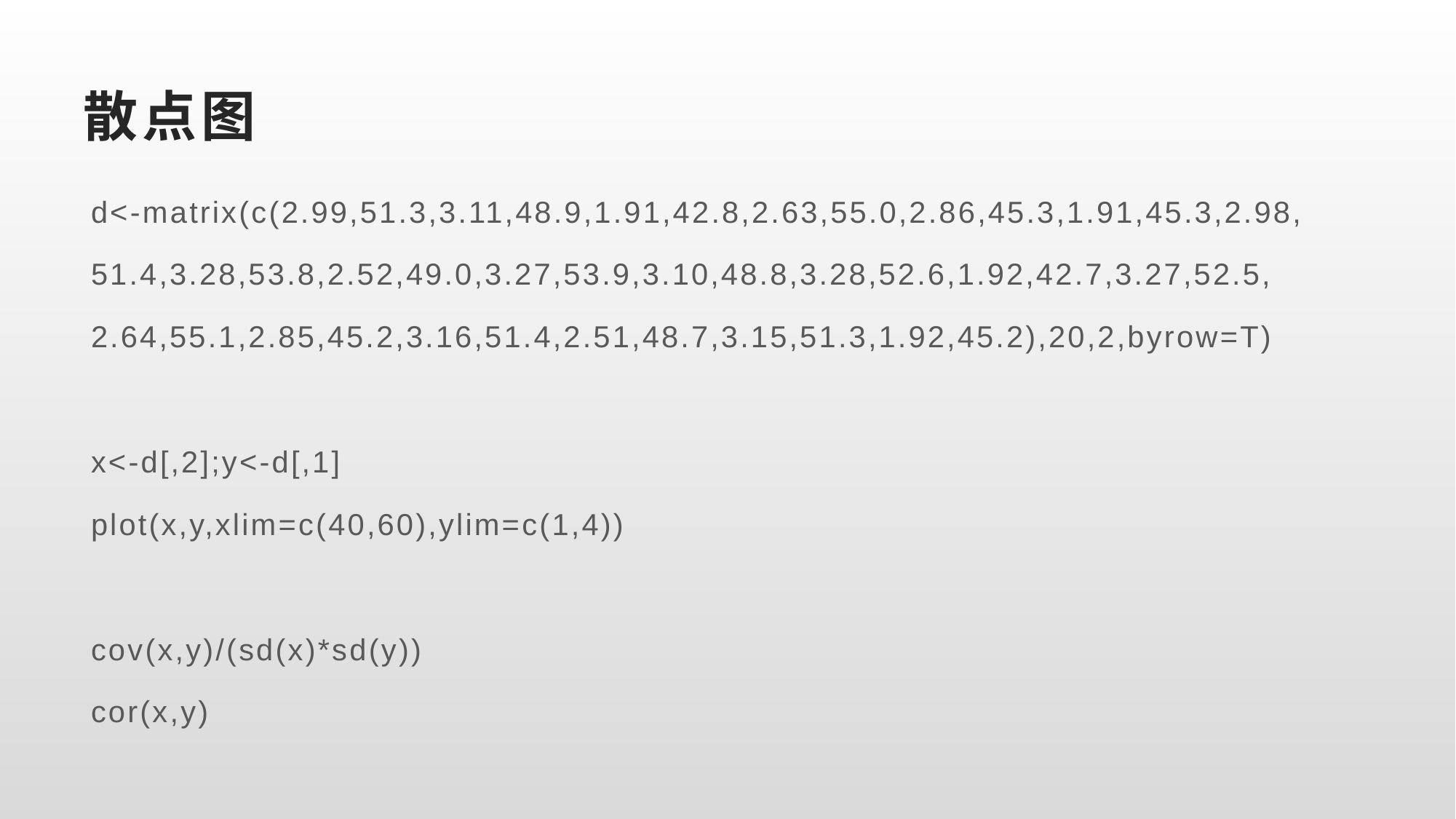

# 散点图
d<-matrix(c(2.99,51.3,3.11,48.9,1.91,42.8,2.63,55.0,2.86,45.3,1.91,45.3,2.98,
51.4,3.28,53.8,2.52,49.0,3.27,53.9,3.10,48.8,3.28,52.6,1.92,42.7,3.27,52.5,
2.64,55.1,2.85,45.2,3.16,51.4,2.51,48.7,3.15,51.3,1.92,45.2),20,2,byrow=T)

x<-d[,2];y<-d[,1]
plot(x,y,xlim=c(40,60),ylim=c(1,4))

cov(x,y)/(sd(x)*sd(y))
cor(x,y)